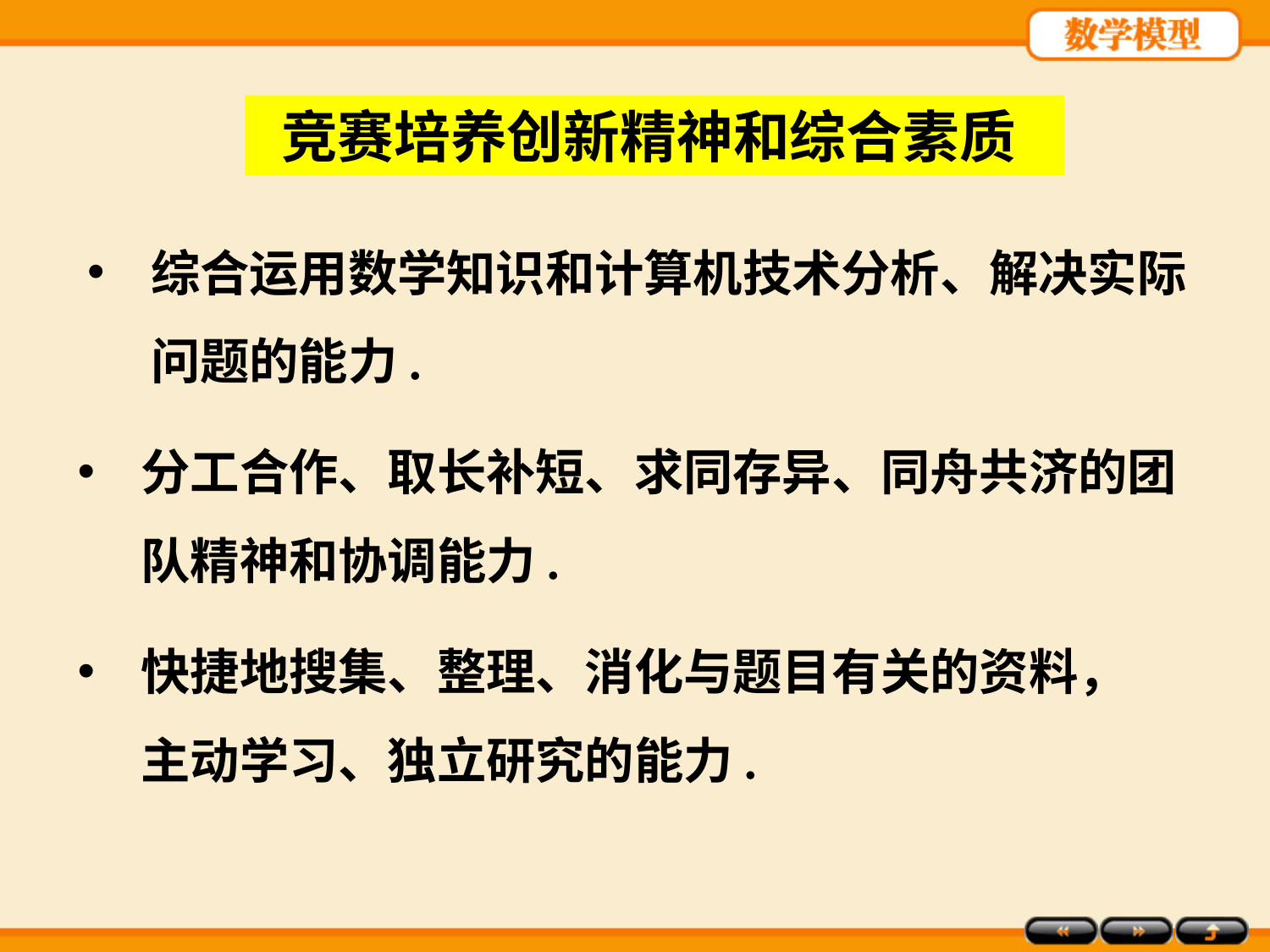

竞赛培养创新精神和综合素质
综合运用数学知识和计算机技术分析、解决实际问题的能力.
分工合作、取长补短、求同存异、同舟共济的团队精神和协调能力.
快捷地搜集、整理、消化与题目有关的资料，主动学习、独立研究的能力.